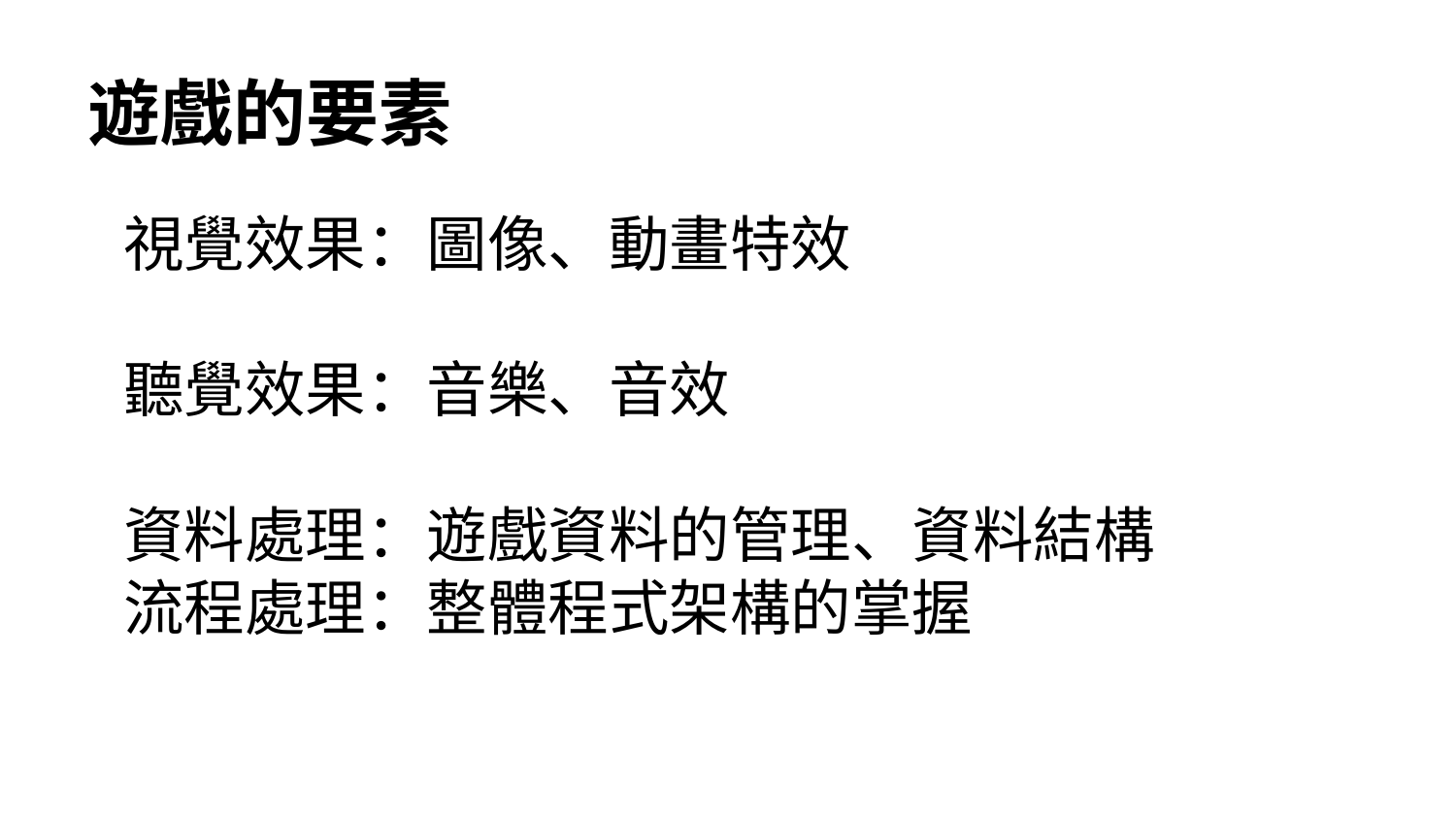

# 遊戲的要素
視覺效果：圖像、動畫特效
聽覺效果：音樂、音效

資料處理：遊戲資料的管理、資料結構
流程處理：整體程式架構的掌握